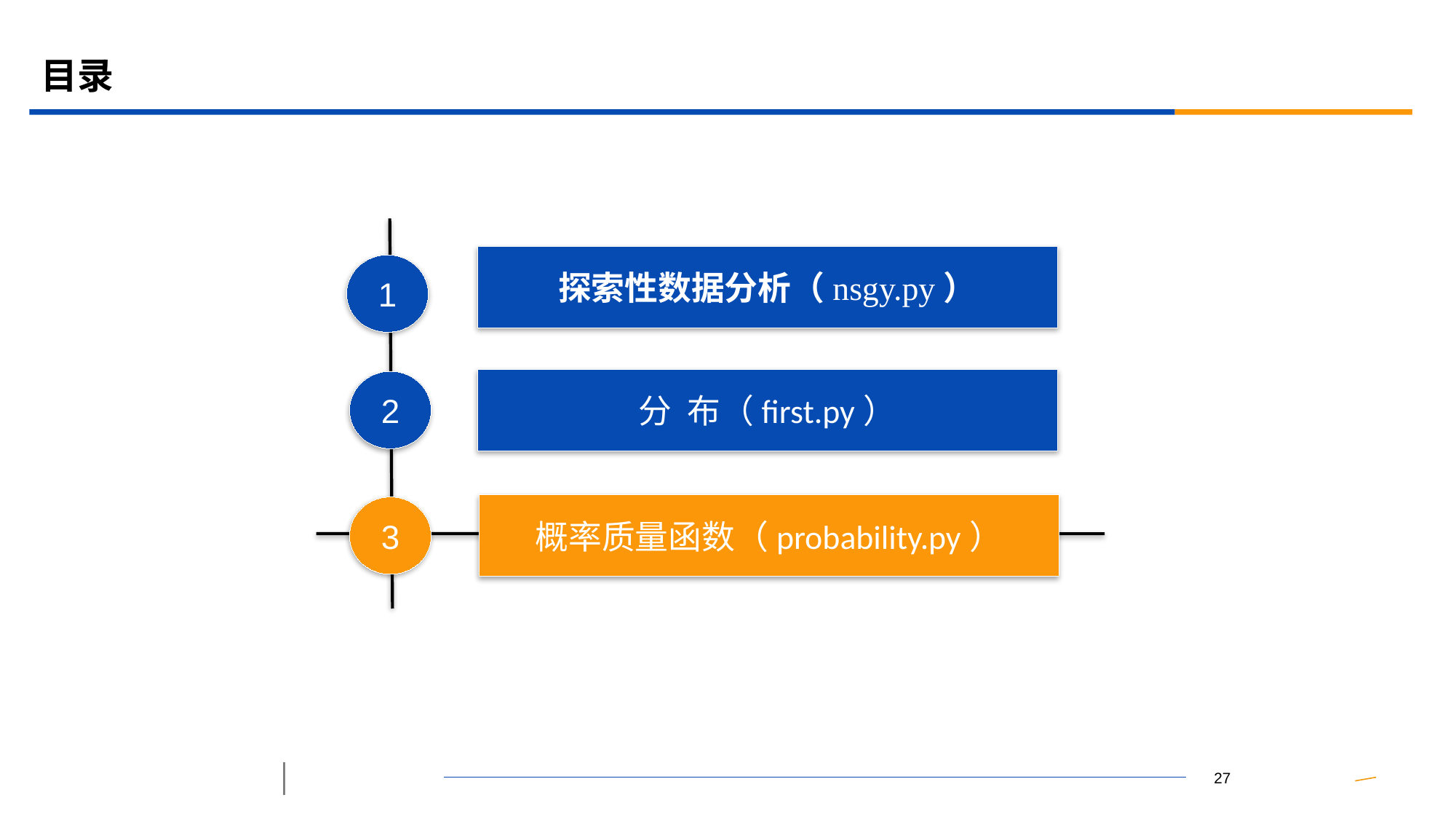

# 目录
探索性数据分析（nsgy.py）
1
分  布（first.py）
2
概率质量函数（probability.py）
3